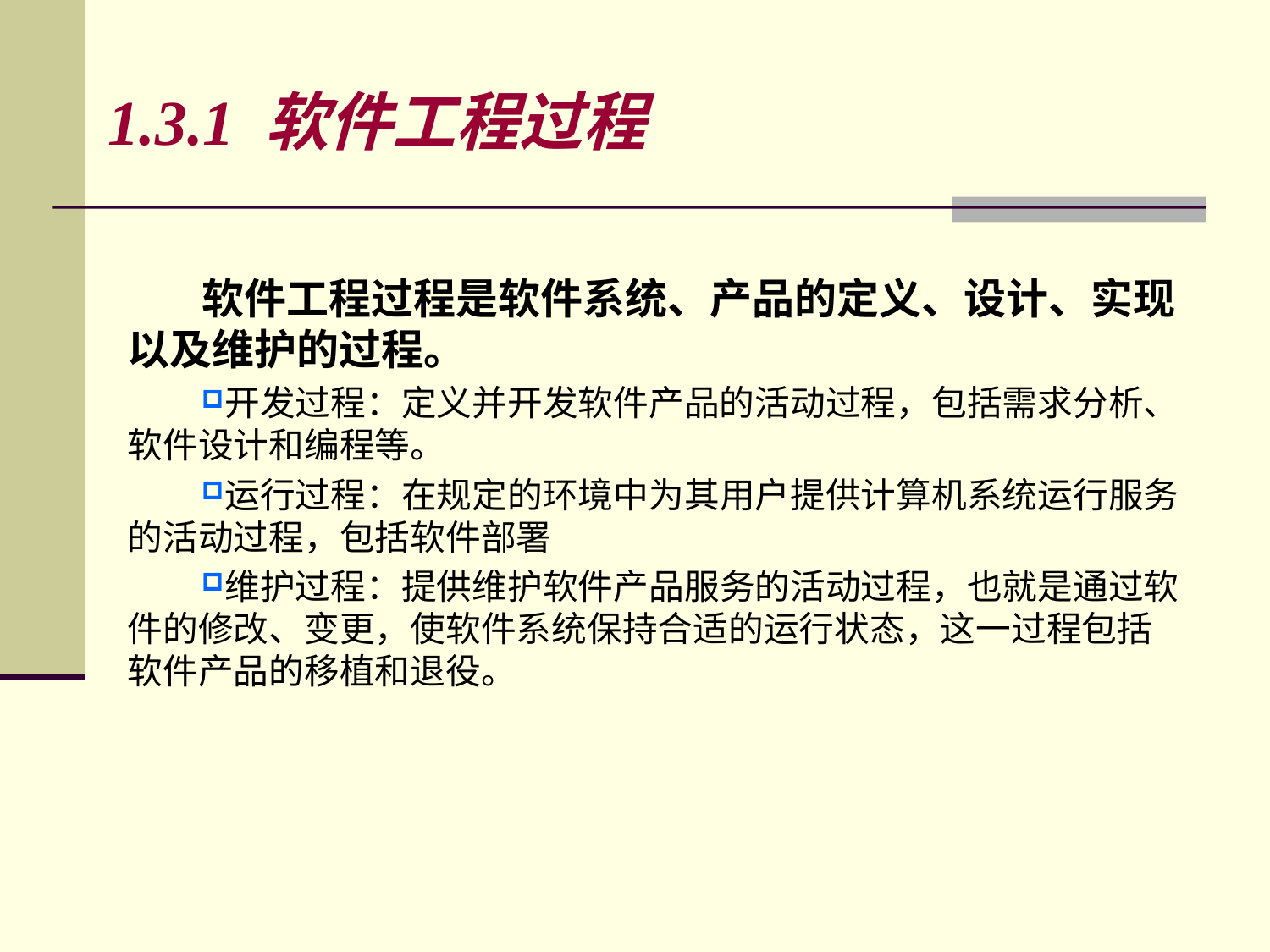

# 1.3.1 软件工程过程
软件工程过程是软件系统、产品的定义、设计、实现以及维护的过程。
开发过程：定义并开发软件产品的活动过程，包括需求分析、软件设计和编程等。
运行过程：在规定的环境中为其用户提供计算机系统运行服务的活动过程，包括软件部署
维护过程：提供维护软件产品服务的活动过程，也就是通过软件的修改、变更，使软件系统保持合适的运行状态，这一过程包括软件产品的移植和退役。